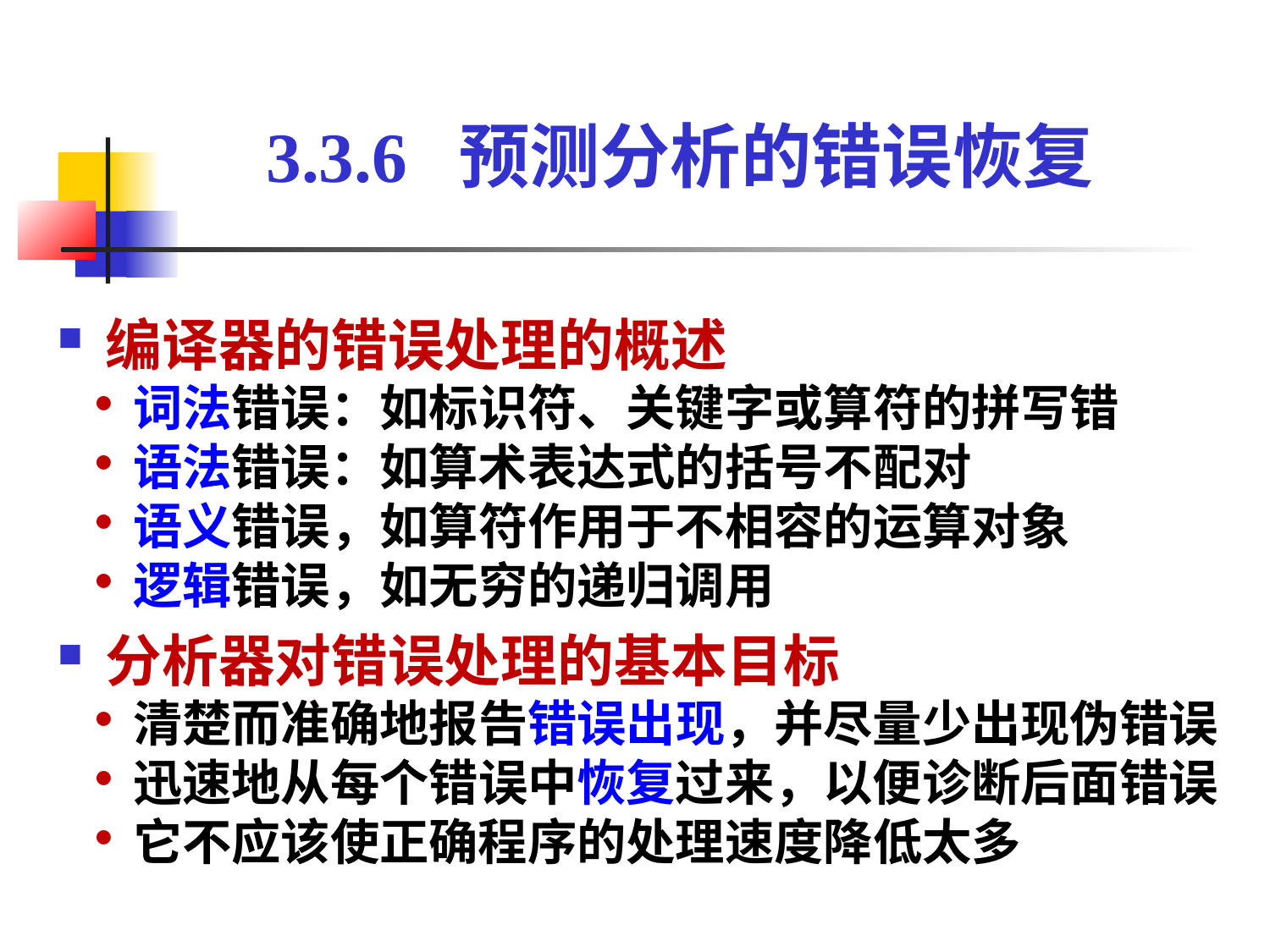

3.3.6  预测分析的错误恢复
编译器的错误处理的概述
词法错误：如标识符、关键字或算符的拼写错
语法错误：如算术表达式的括号不配对
语义错误，如算符作用于不相容的运算对象
逻辑错误，如无穷的递归调用
分析器对错误处理的基本目标
清楚而准确地报告错误出现，并尽量少出现伪错误
迅速地从每个错误中恢复过来，以便诊断后面错误
它不应该使正确程序的处理速度降低太多